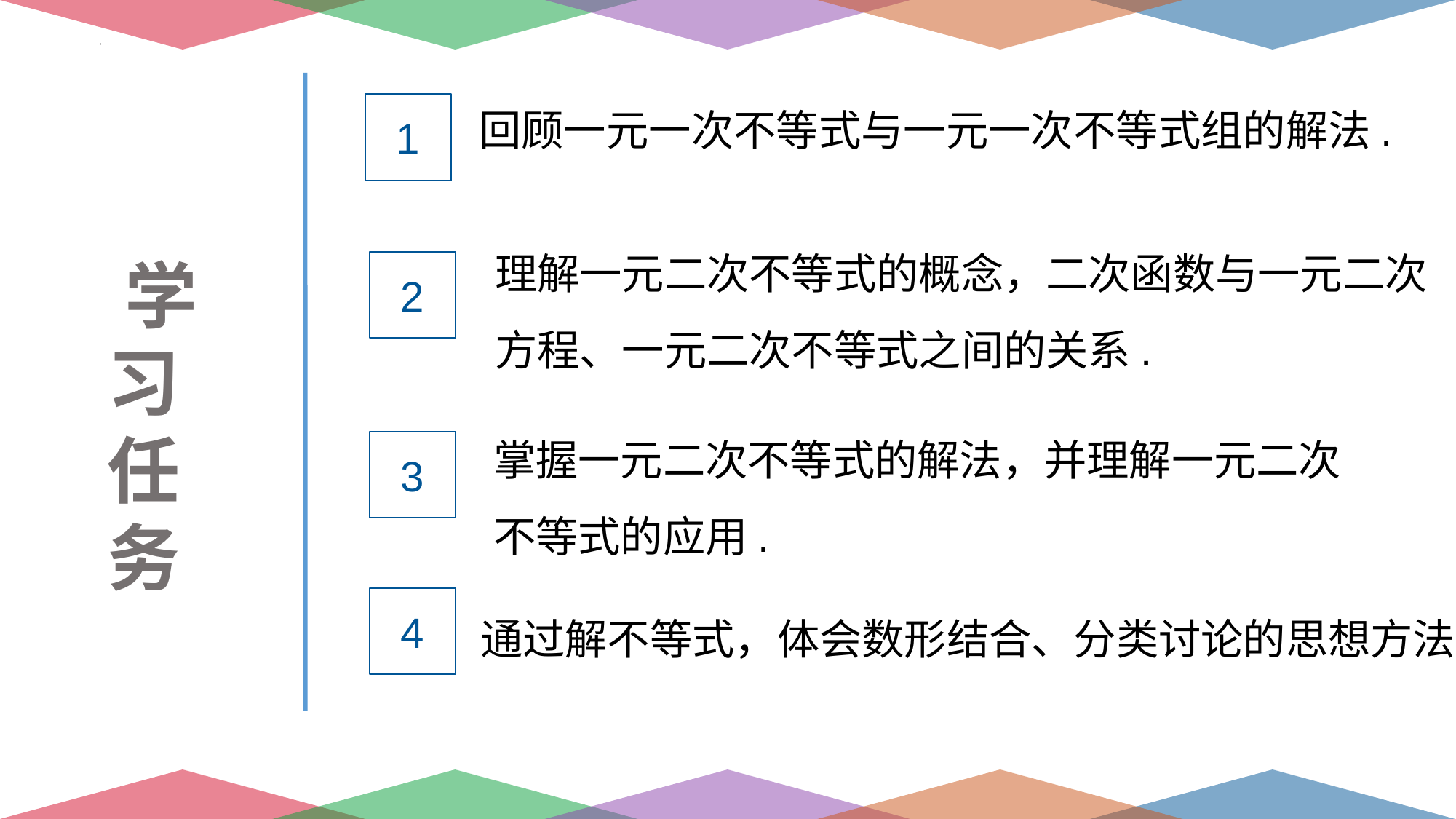

回顾一元一次不等式与一元一次不等式组的解法.

1

理解一元二次不等式的概念，二次函数与一元二次方程、一元二次不等式之间的关系.
 学习任务
2
掌握一元二次不等式的解法，并理解一元二次
不等式的应用.
3
通过解不等式，体会数形结合、分类讨论的思想方法.
4